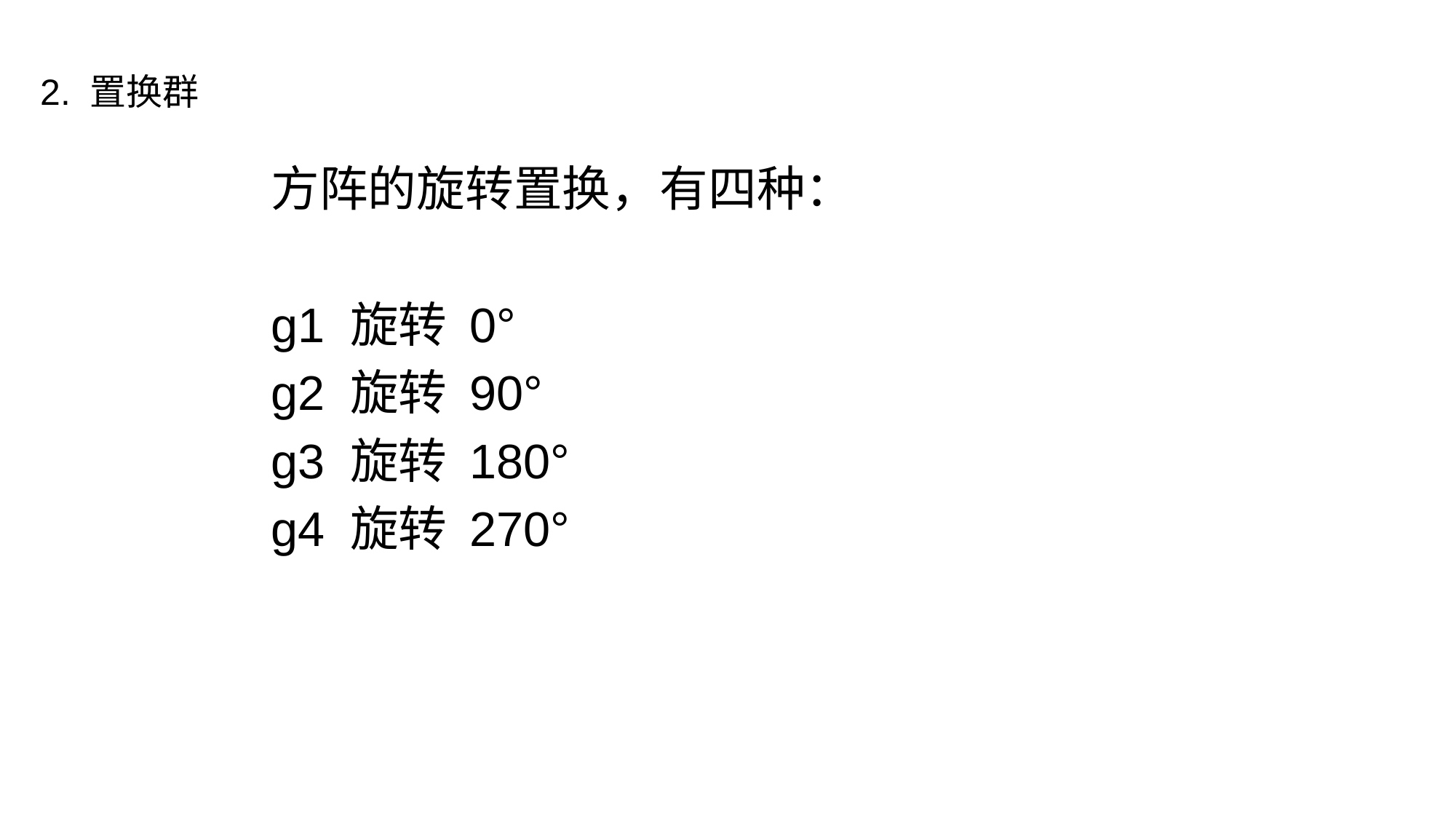

2. 置换群
	方阵的旋转置换，有四种：

	g1 旋转 0°
	g2 旋转 90°
	g3 旋转 180°
	g4 旋转 270°